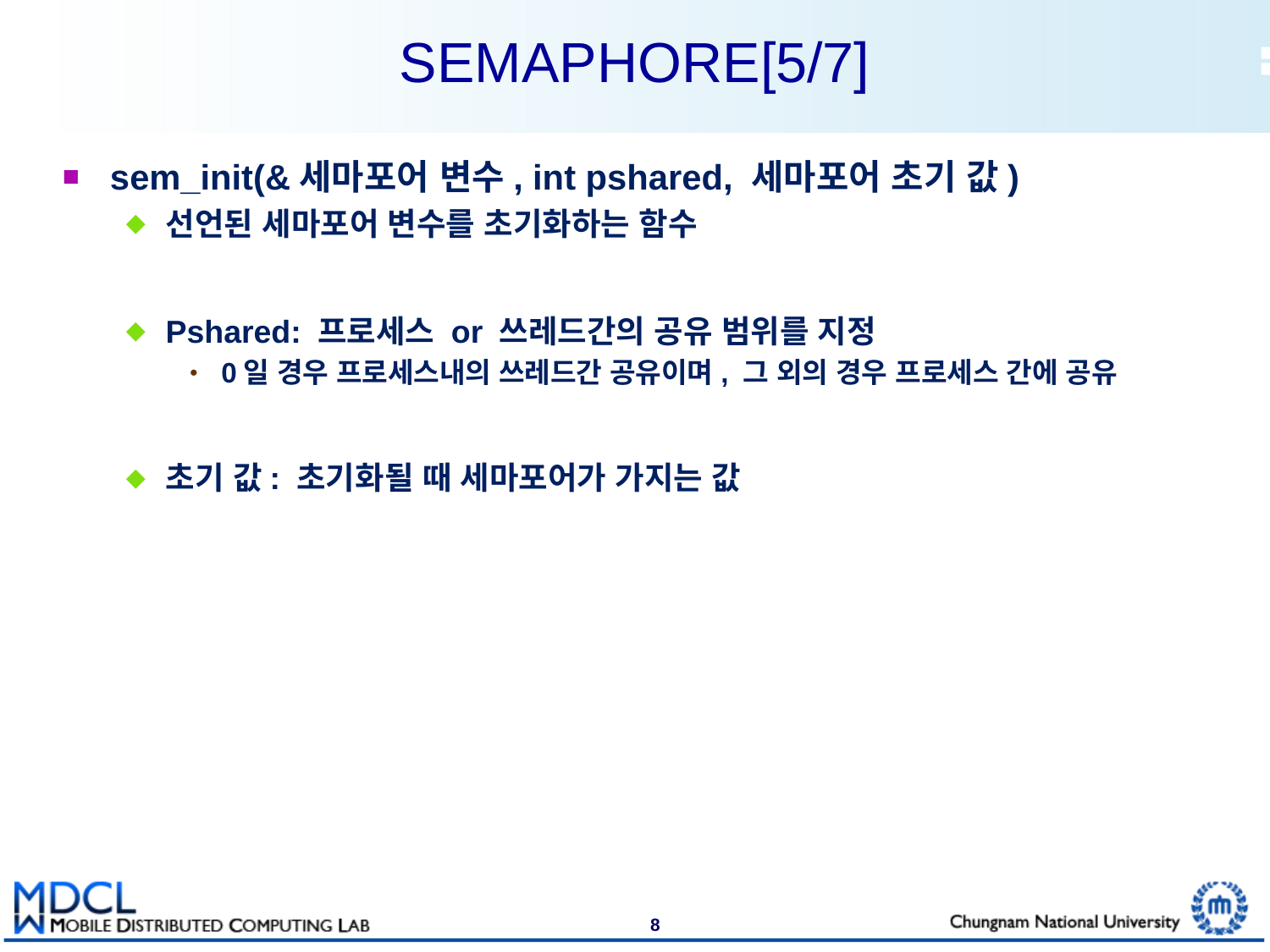

# SEMAPHORE[5/7]
sem_init(&세마포어 변수, int pshared, 세마포어 초기 값)
선언된 세마포어 변수를 초기화하는 함수

Pshared: 프로세스 or 쓰레드간의 공유 범위를 지정
0일 경우 프로세스내의 쓰레드간 공유이며, 그 외의 경우 프로세스 간에 공유

초기 값: 초기화될 때 세마포어가 가지는 값